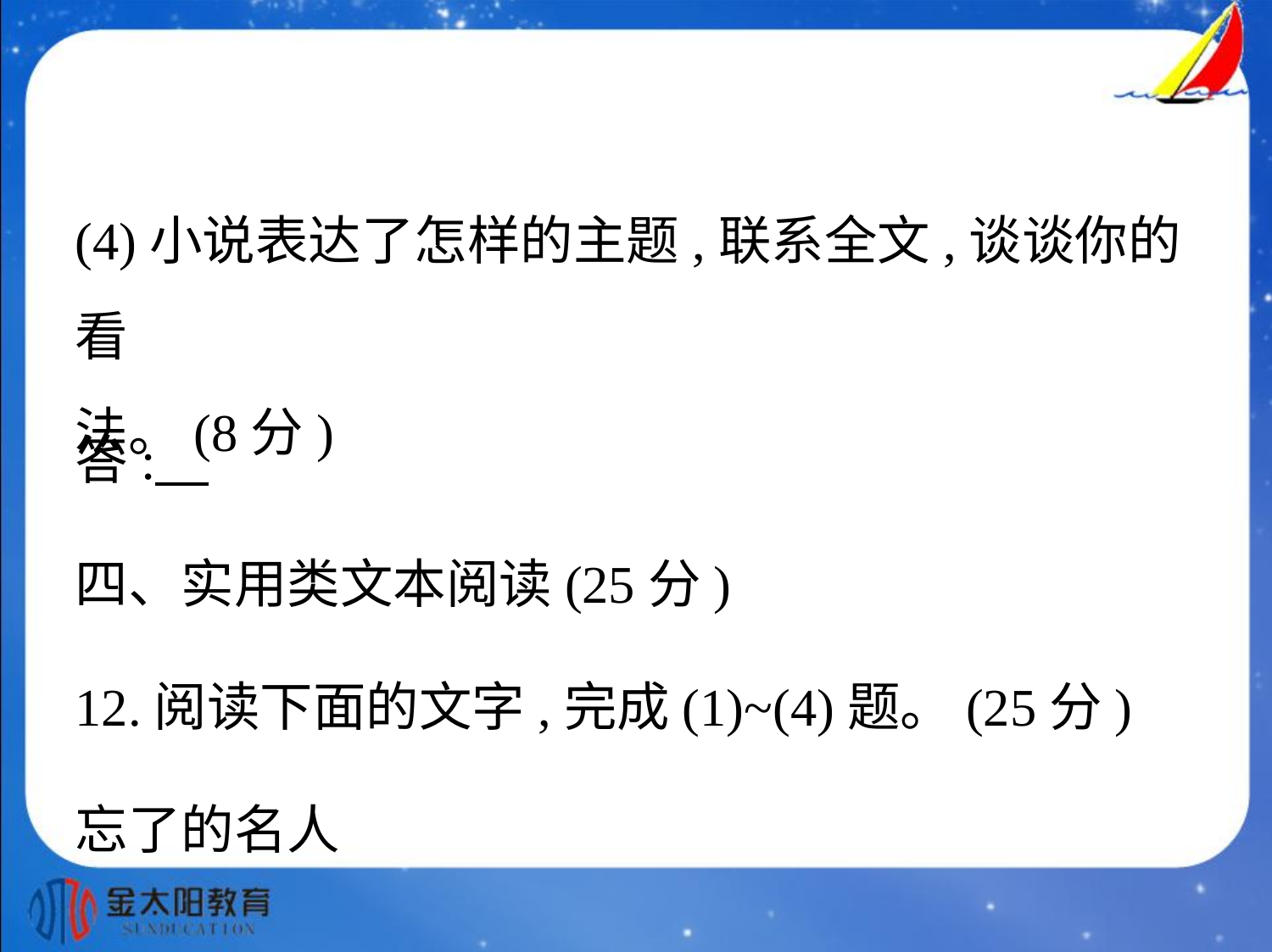

(4)小说表达了怎样的主题,联系全文,谈谈你的看
法。(8分)
答:
四、实用类文本阅读(25分)
12.阅读下面的文字,完成(1)~(4)题。(25分)
忘了的名人